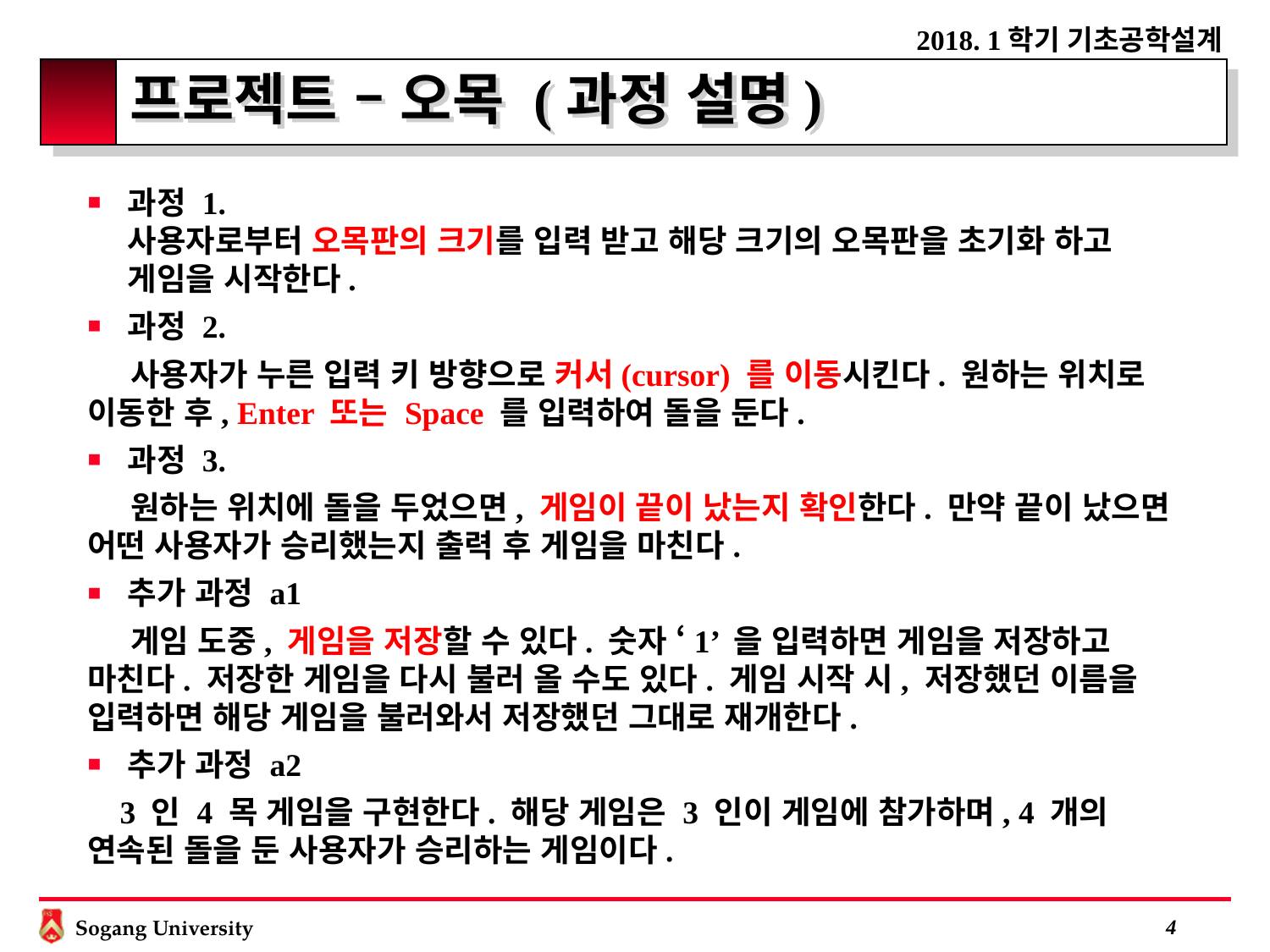

# 프로젝트 – 오목 (과정 설명)
과정 1.
사용자로부터 오목판의 크기를 입력 받고 해당 크기의 오목판을 초기화 하고 게임을 시작한다.
과정 2.
    사용자가 누른 입력 키 방향으로 커서(cursor) 를 이동시킨다. 원하는 위치로 이동한 후, Enter 또는 Space 를 입력하여 돌을 둔다.
과정 3.
    원하는 위치에 돌을 두었으면, 게임이 끝이 났는지 확인한다. 만약 끝이 났으면 어떤 사용자가 승리했는지 출력 후 게임을 마친다.
추가 과정 a1
    게임 도중, 게임을 저장할 수 있다. 숫자 ‘1’ 을 입력하면 게임을 저장하고 마친다. 저장한 게임을 다시 불러 올 수도 있다. 게임 시작 시, 저장했던 이름을 입력하면 해당 게임을 불러와서 저장했던 그대로 재개한다.
추가 과정 a2
    3 인 4 목 게임을 구현한다. 해당 게임은 3 인이 게임에 참가하며, 4 개의 연속된 돌을 둔 사용자가 승리하는 게임이다.
 4